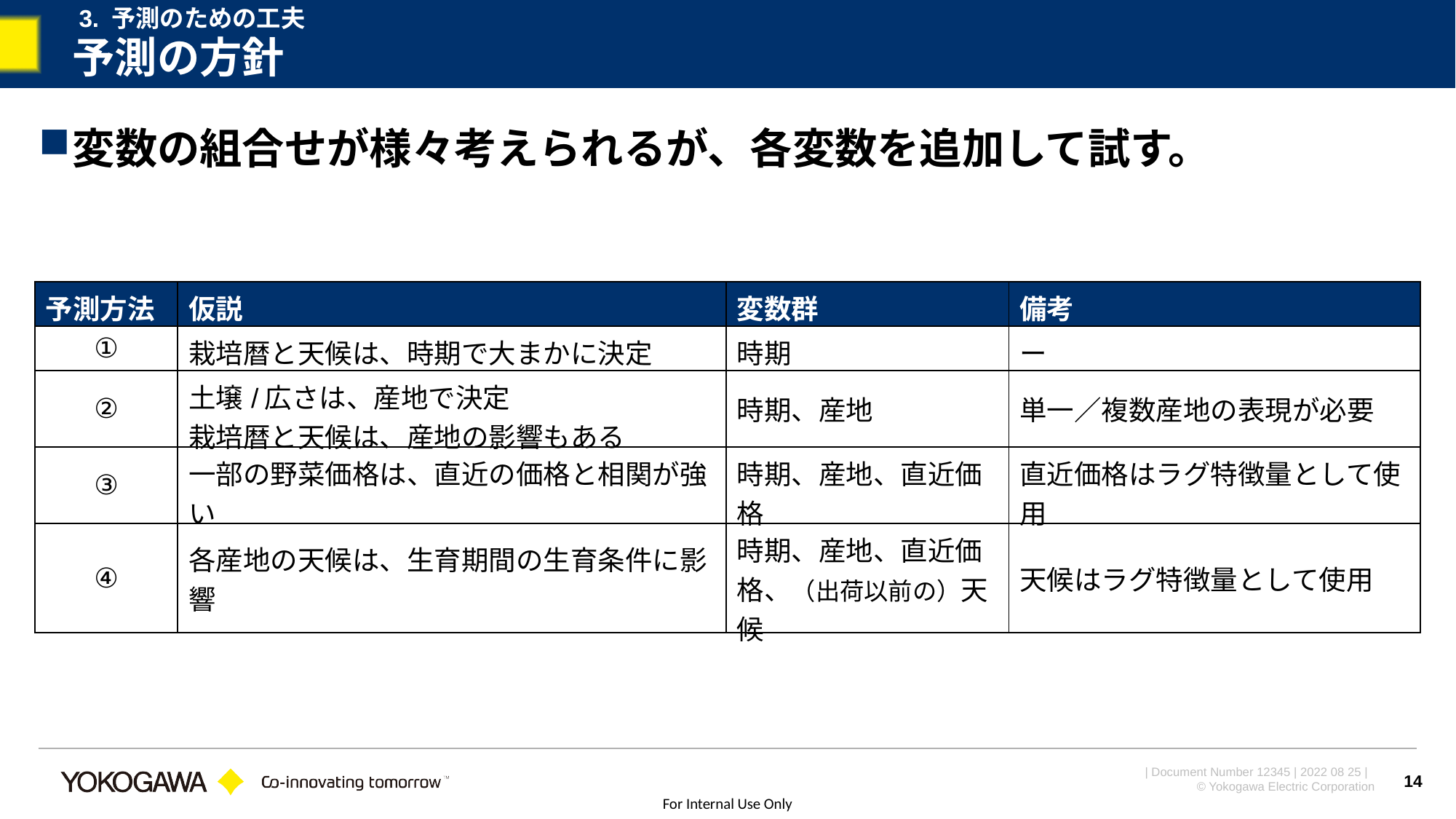

3. 予測のための工夫
# 予測の方針
変数の組合せが様々考えられるが、各変数を追加して試す。
| 予測方法 | 仮説 | 変数群 | 備考 |
| --- | --- | --- | --- |
| ① | 栽培暦と天候は、時期で大まかに決定 | 時期 | ー |
| ② | 土壌/広さは、産地で決定 栽培暦と天候は、産地の影響もある | 時期、産地 | 単一／複数産地の表現が必要 |
| ③ | 一部の野菜価格は、直近の価格と相関が強い | 時期、産地、直近価格 | 直近価格はラグ特徴量として使用 |
| ④ | 各産地の天候は、生育期間の生育条件に影響 | 時期、産地、直近価格、（出荷以前の）天候 | 天候はラグ特徴量として使用 |
14